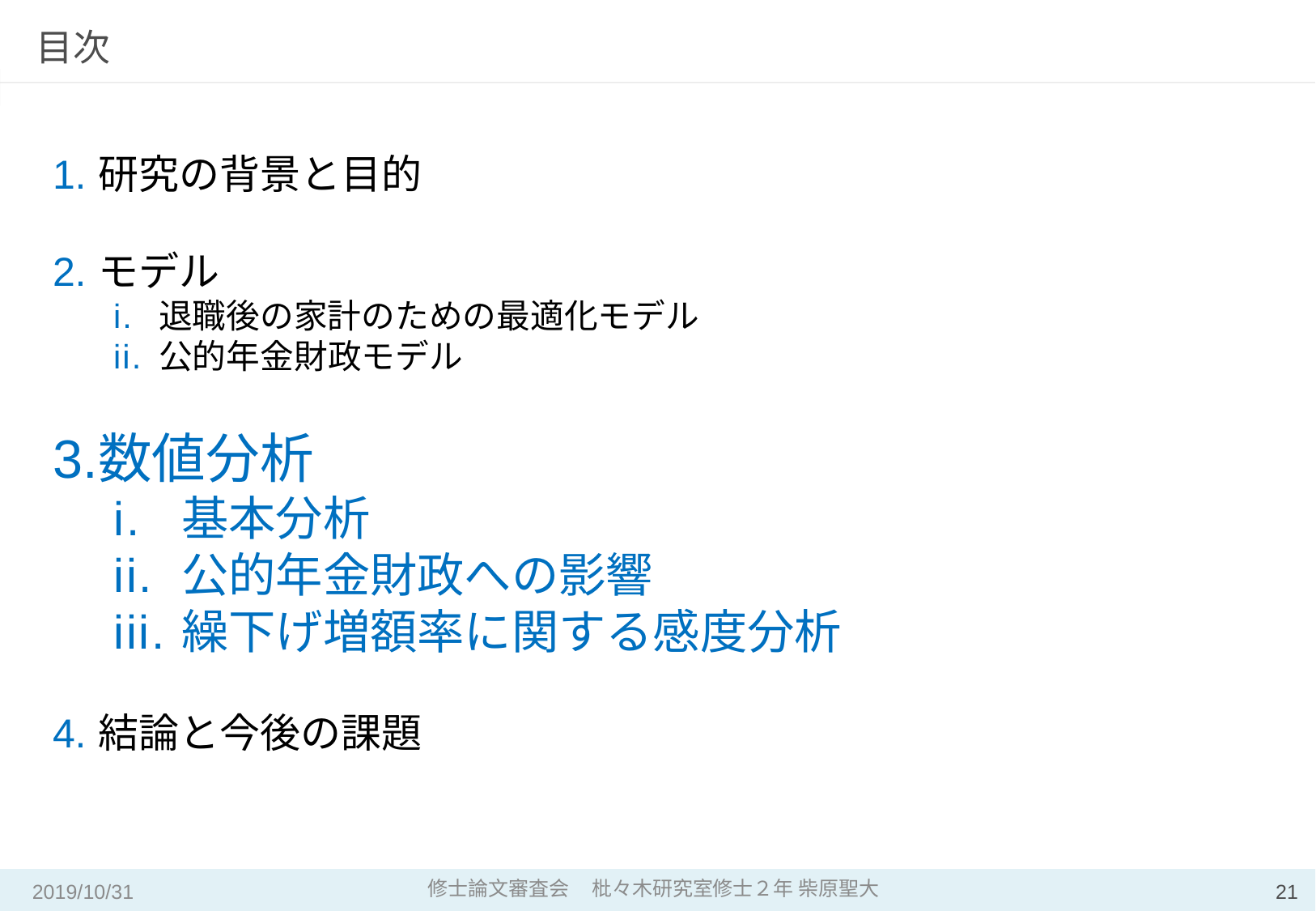

# 目次
研究の背景と目的

モデル
退職後の家計のための最適化モデル
公的年金財政モデル

数値分析
基本分析
公的年金財政への影響
繰下げ増額率に関する感度分析

結論と今後の課題
修士論文審査会     枇々木研究室修士２年 柴原聖大
2019/10/31
21